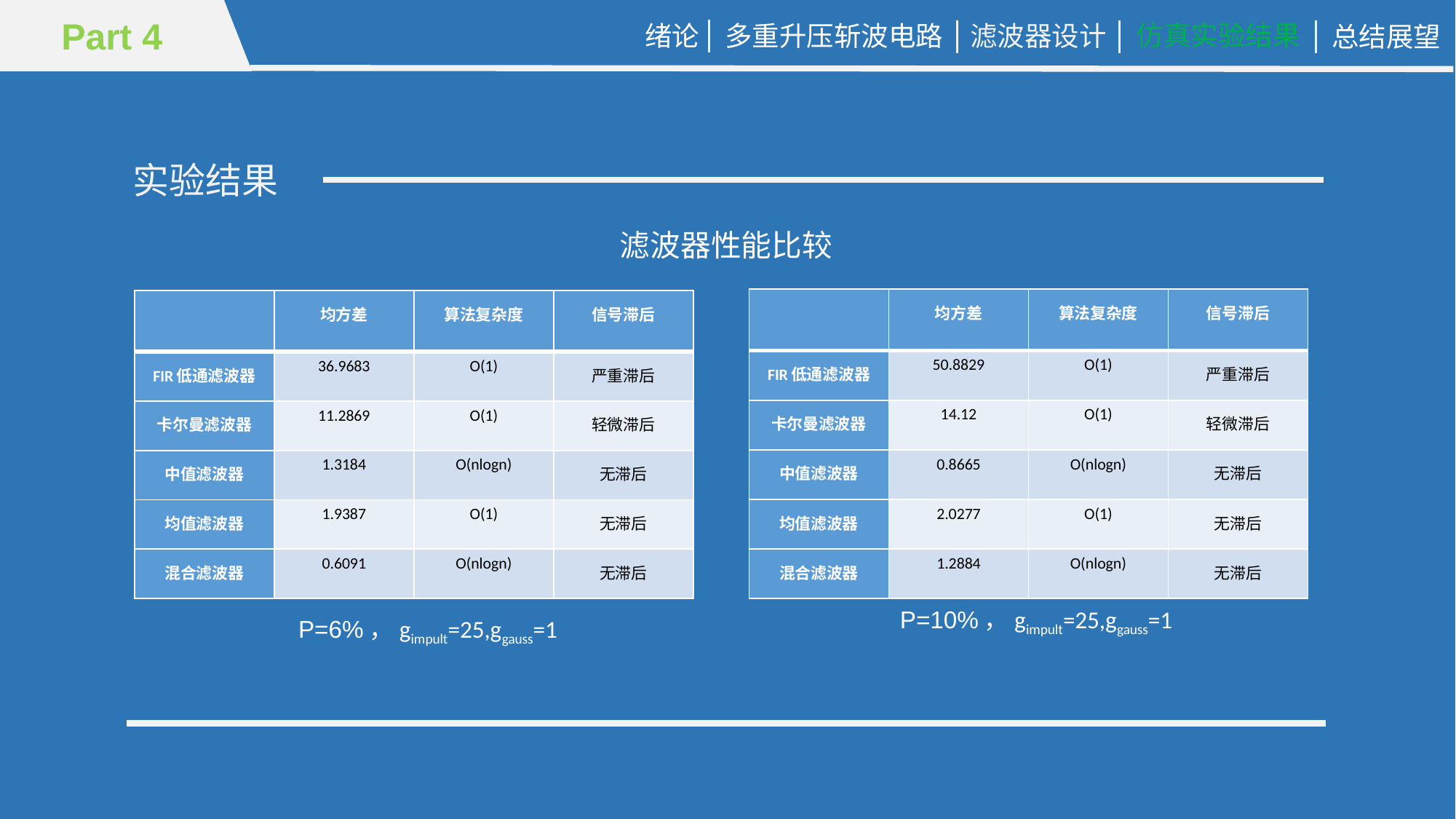

Part 4

仿真实验结果
滤波器设计
绪论
多重升压斩波电路
总结展望

实验结果

滤波器性能比较
|  | 均方差 | 算法复杂度 | 信号滞后 |
| --- | --- | --- | --- |
| FIR低通滤波器 | 50.8829 | O(1) | 严重滞后 |
| 卡尔曼滤波器 | 14.12 | O(1) | 轻微滞后 |
| 中值滤波器 | 0.8665 | O(nlogn) | 无滞后 |
| 均值滤波器 | 2.0277 | O(1) | 无滞后 |
| 混合滤波器 | 1.2884 | O(nlogn) | 无滞后 |
|  | 均方差 | 算法复杂度 | 信号滞后 |
| --- | --- | --- | --- |
| FIR低通滤波器 | 36.9683 | O(1) | 严重滞后 |
| 卡尔曼滤波器 | 11.2869 | O(1) | 轻微滞后 |
| 中值滤波器 | 1.3184 | O(nlogn) | 无滞后 |
| 均值滤波器 | 1.9387 | O(1) | 无滞后 |
| 混合滤波器 | 0.6091 | O(nlogn) | 无滞后 |
P=10%，gimpult=25,ggauss=1
P=6%，gimpult=25,ggauss=1